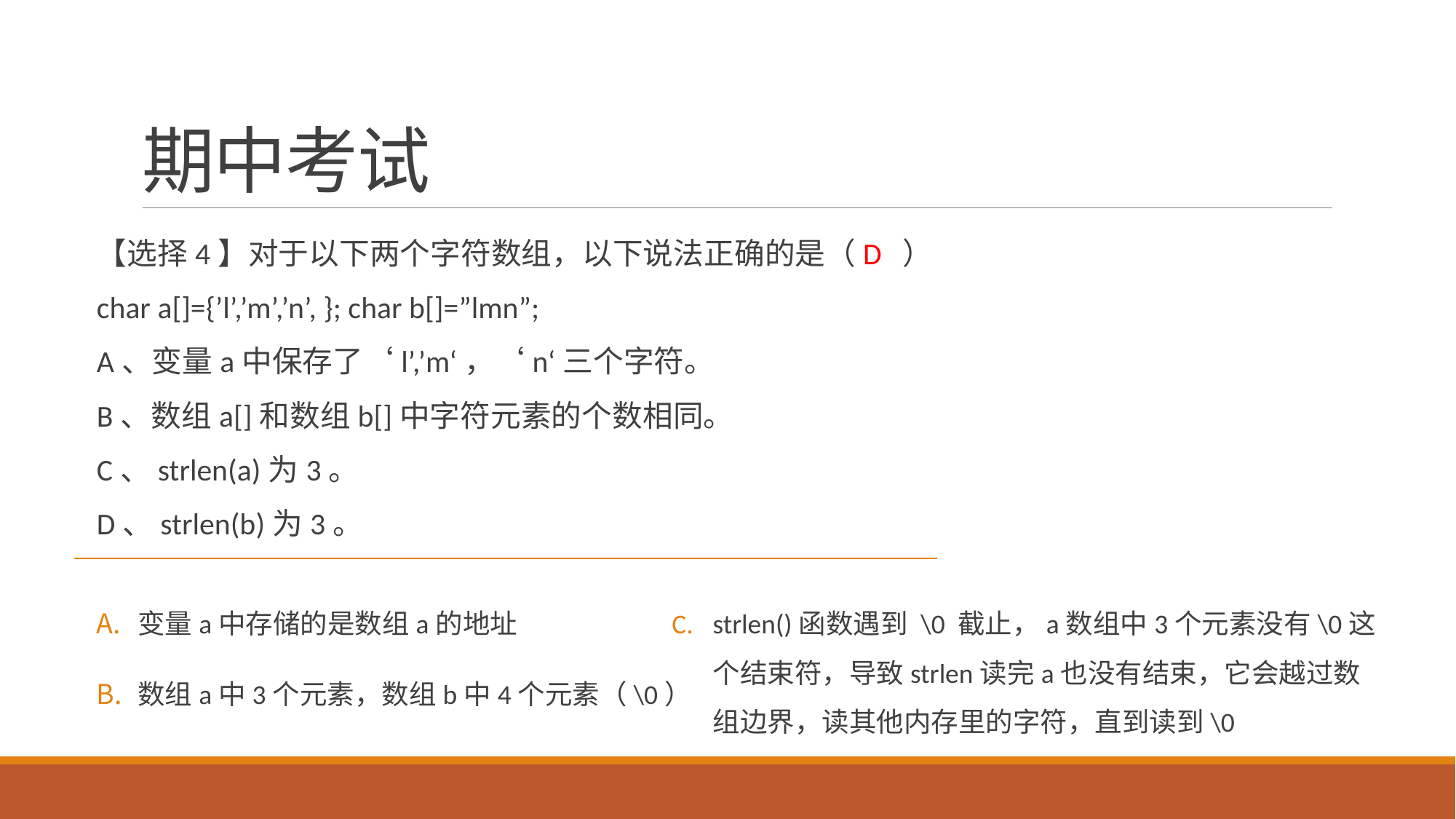

# 期中考试
【选择4】对于以下两个字符数组，以下说法正确的是（D  ）
char a[]={’l’,’m’,’n’, }; char b[]=”lmn”;
A、变量a中保存了‘l’,’m‘，‘n‘三个字符。
B、数组a[]和数组b[]中字符元素的个数相同。
C、strlen(a)为3。
D、strlen(b)为3。

变量a中存储的是数组a的地址
数组a中3个元素，数组b中4个元素（\0）
strlen()函数遇到 \0 截止，a数组中3个元素没有\0这个结束符，导致strlen读完a也没有结束，它会越过数组边界，读其他内存里的字符，直到读到\0